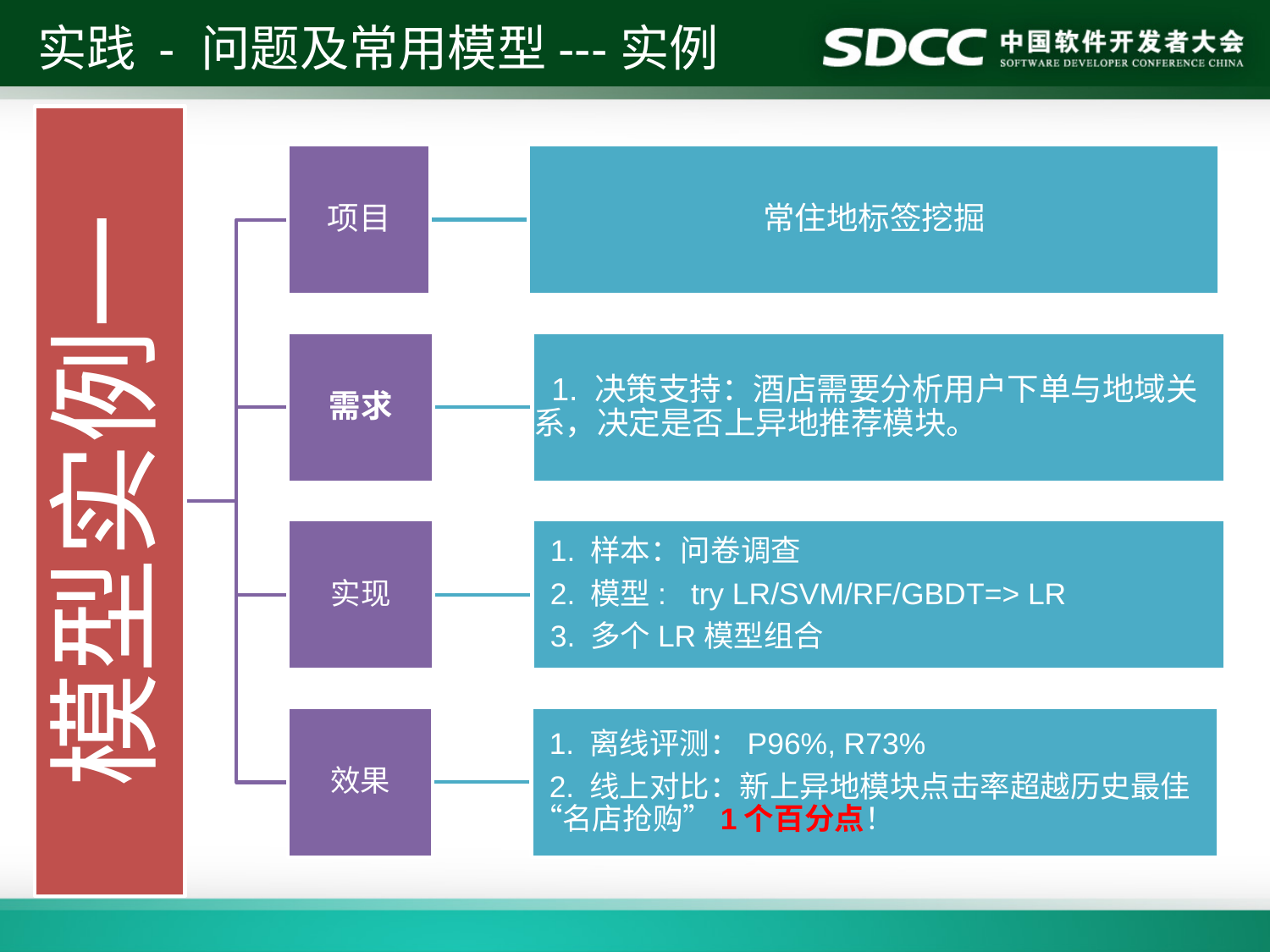

# 实践 - 问题及常用模型---实例

模型实例一
项目
常住地标签挖掘
需求
  1. 决策支持：酒店需要分析用户下单与地域关系，决定是否上异地推荐模块。
实现
  1. 样本：问卷调查
  2. 模型:   try LR/SVM/RF/GBDT=> LR
  3. 多个LR模型组合
效果
  1. 离线评测：P96%, R73%
  2. 线上对比：新上异地模块点击率超越历史最佳“名店抢购”1个百分点！